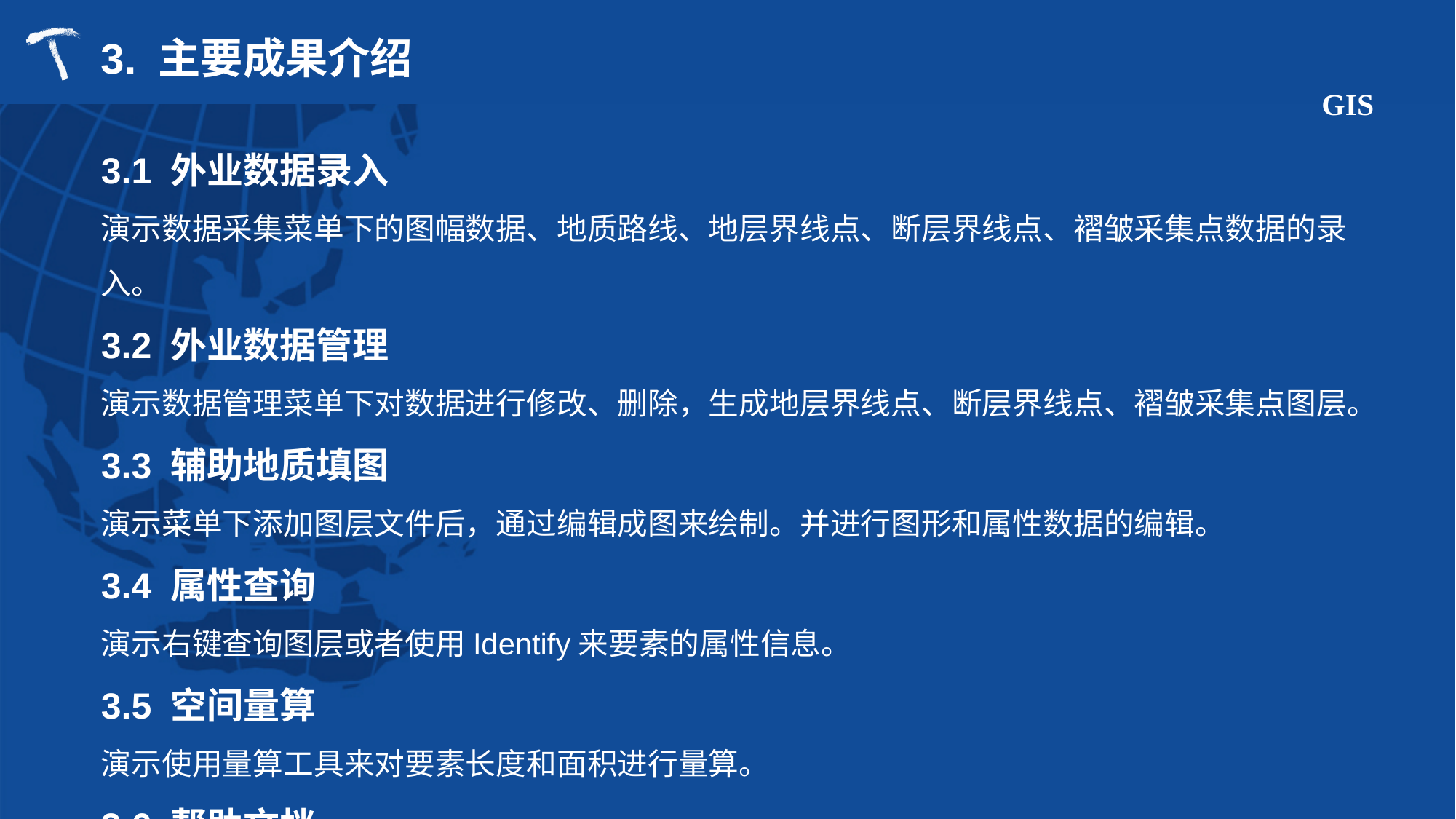

3. 主要成果介绍
3.1 外业数据录入
演示数据采集菜单下的图幅数据、地质路线、地层界线点、断层界线点、褶皱采集点数据的录入。
3.2 外业数据管理
演示数据管理菜单下对数据进行修改、删除，生成地层界线点、断层界线点、褶皱采集点图层。
3.3 辅助地质填图
演示菜单下添加图层文件后，通过编辑成图来绘制。并进行图形和属性数据的编辑。
3.4 属性查询
演示右键查询图层或者使用Identify来要素的属性信息。
3.5 空间量算
演示使用量算工具来对要素长度和面积进行量算。
3.6 帮助文档